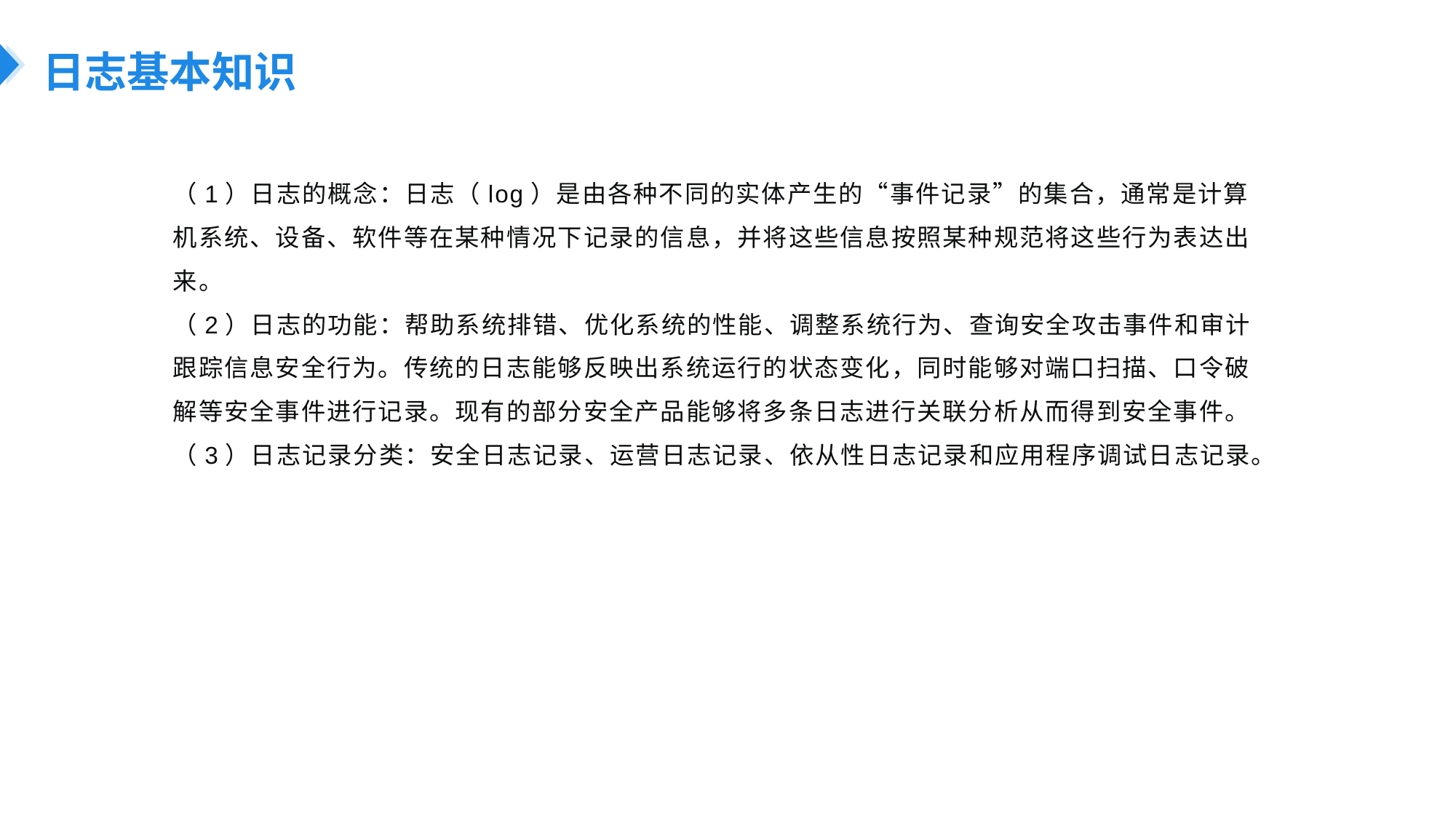

# 日志基本知识
（1）日志的概念：日志（log）是由各种不同的实体产生的“事件记录”的集合，通常是计算机系统、设备、软件等在某种情况下记录的信息，并将这些信息按照某种规范将这些行为表达出来。
（2）日志的功能：帮助系统排错、优化系统的性能、调整系统行为、查询安全攻击事件和审计跟踪信息安全行为。传统的日志能够反映出系统运行的状态变化，同时能够对端口扫描、口令破解等安全事件进行记录。现有的部分安全产品能够将多条日志进行关联分析从而得到安全事件。
（3）日志记录分类：安全日志记录、运营日志记录、依从性日志记录和应用程序调试日志记录。